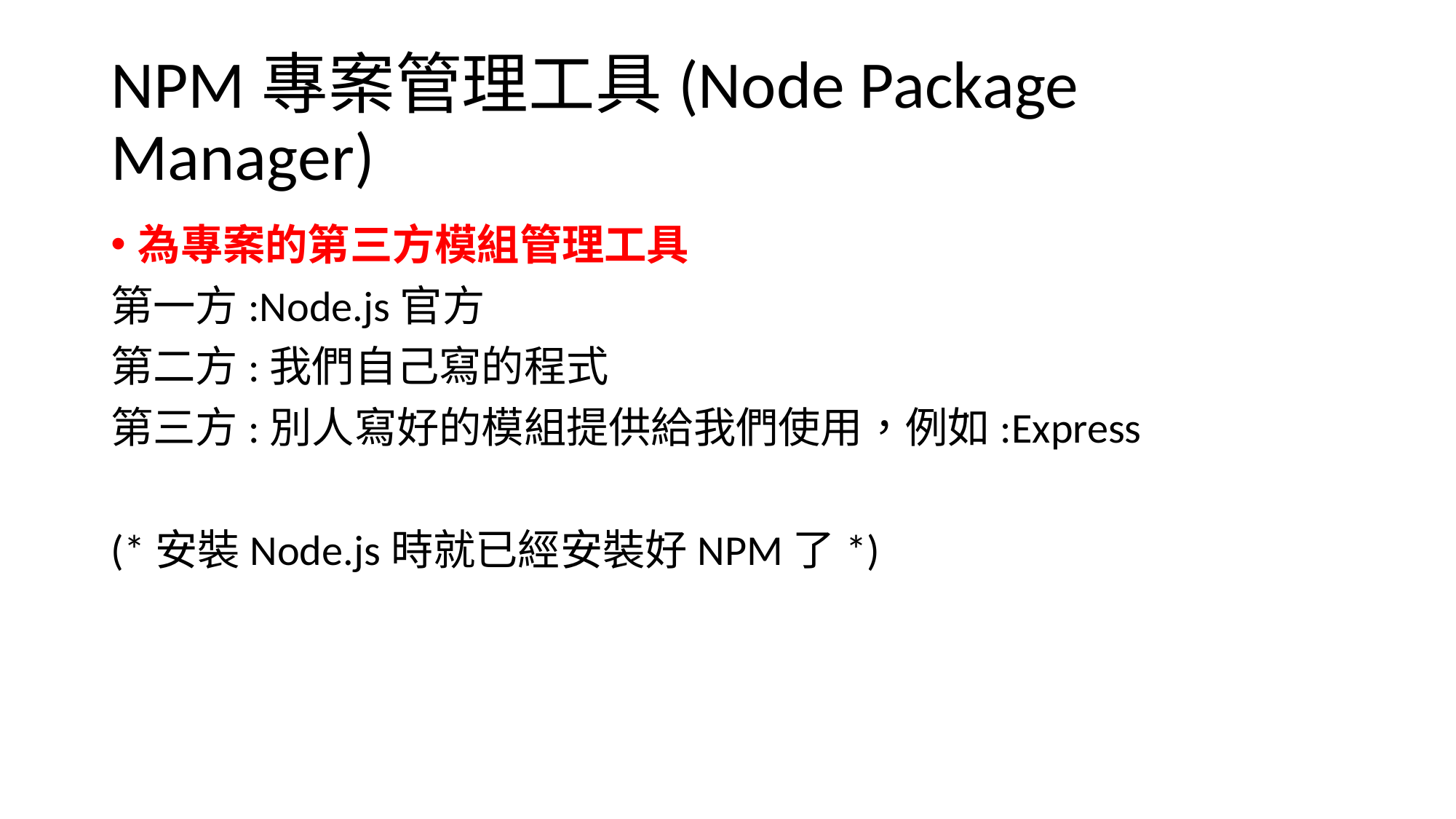

# NPM專案管理工具(Node Package Manager)
為專案的第三方模組管理工具
第一方:Node.js官方
第二方:我們自己寫的程式
第三方:別人寫好的模組提供給我們使用，例如:Express

(*安裝Node.js時就已經安裝好NPM了*)